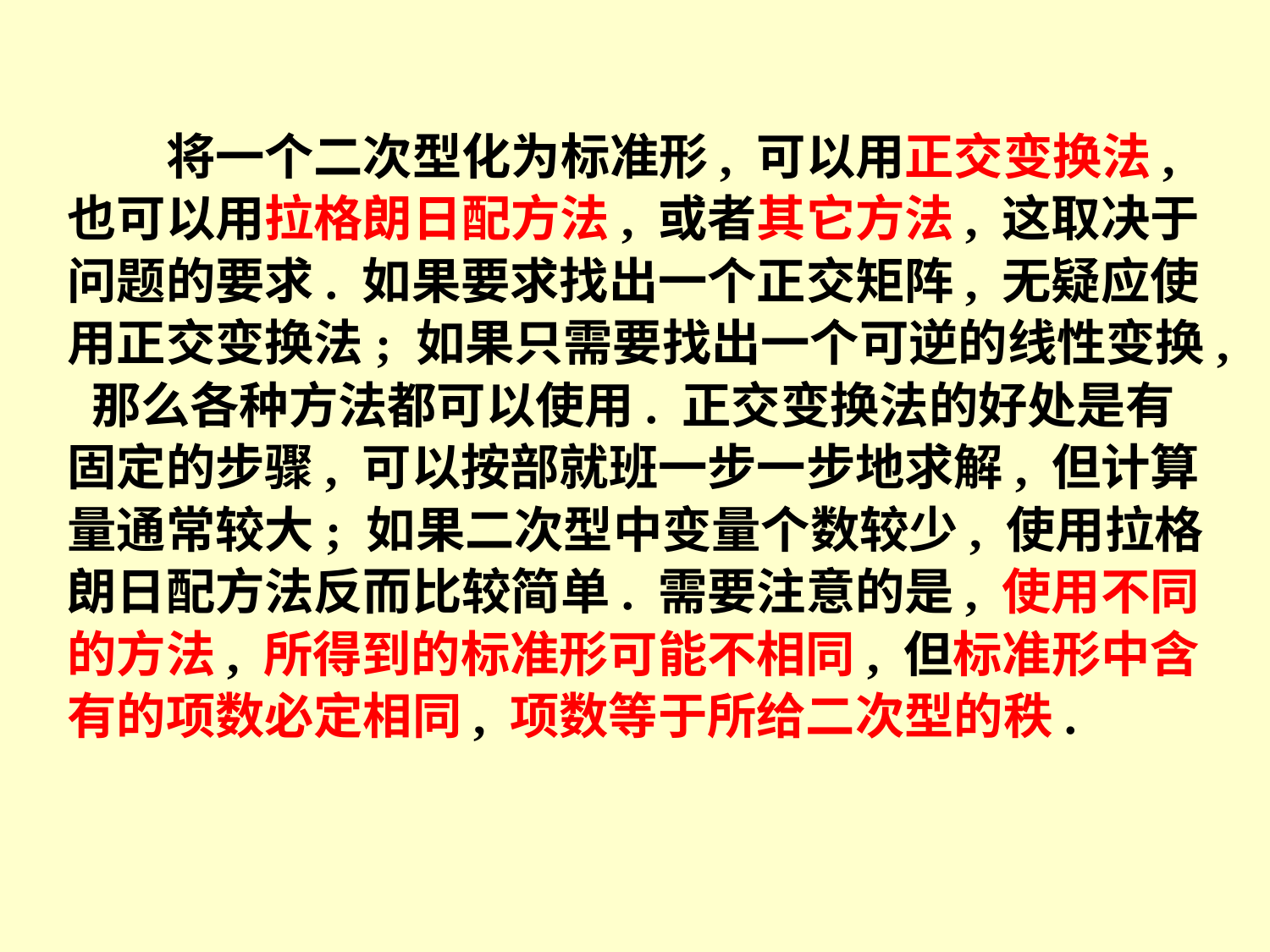

将一个二次型化为标准形, 可以用正交变换法, 也可以用拉格朗日配方法, 或者其它方法, 这取决于问题的要求. 如果要求找出一个正交矩阵, 无疑应使用正交变换法; 如果只需要找出一个可逆的线性变换, 那么各种方法都可以使用. 正交变换法的好处是有固定的步骤, 可以按部就班一步一步地求解, 但计算量通常较大; 如果二次型中变量个数较少, 使用拉格朗日配方法反而比较简单. 需要注意的是, 使用不同的方法, 所得到的标准形可能不相同, 但标准形中含有的项数必定相同, 项数等于所给二次型的秩.